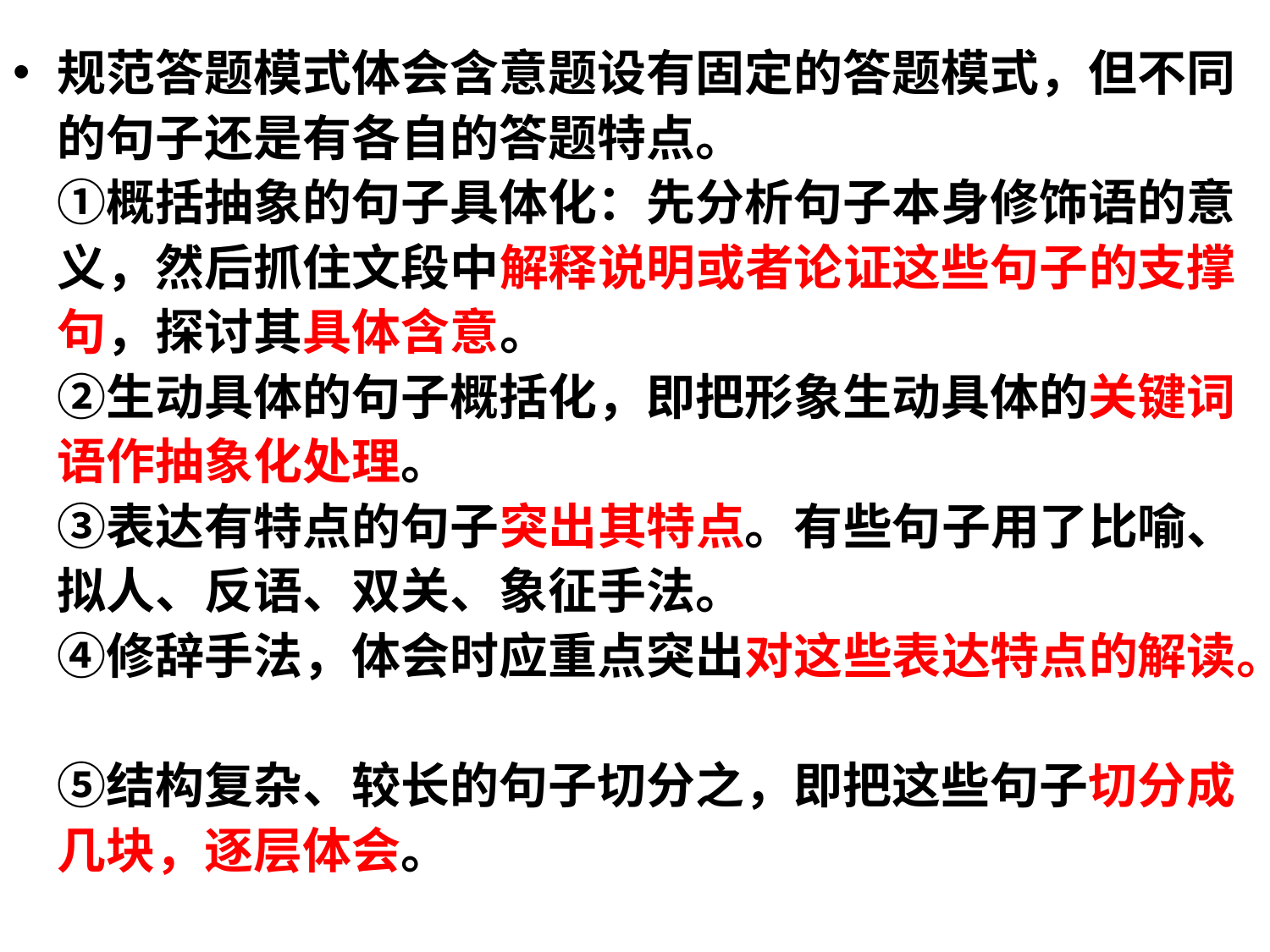

规范答题模式体会含意题设有固定的答题模式，但不同的句子还是有各自的答题特点。
①概括抽象的句子具体化：先分析句子本身修饰语的意义，然后抓住文段中解释说明或者论证这些句子的支撑句，探讨其具体含意。
②生动具体的句子概括化，即把形象生动具体的关键词语作抽象化处理。
③表达有特点的句子突出其特点。有些句子用了比喻、拟人、反语、双关、象征手法。
④修辞手法，体会时应重点突出对这些表达特点的解读。
⑤结构复杂、较长的句子切分之，即把这些句子切分成几块，逐层体会。